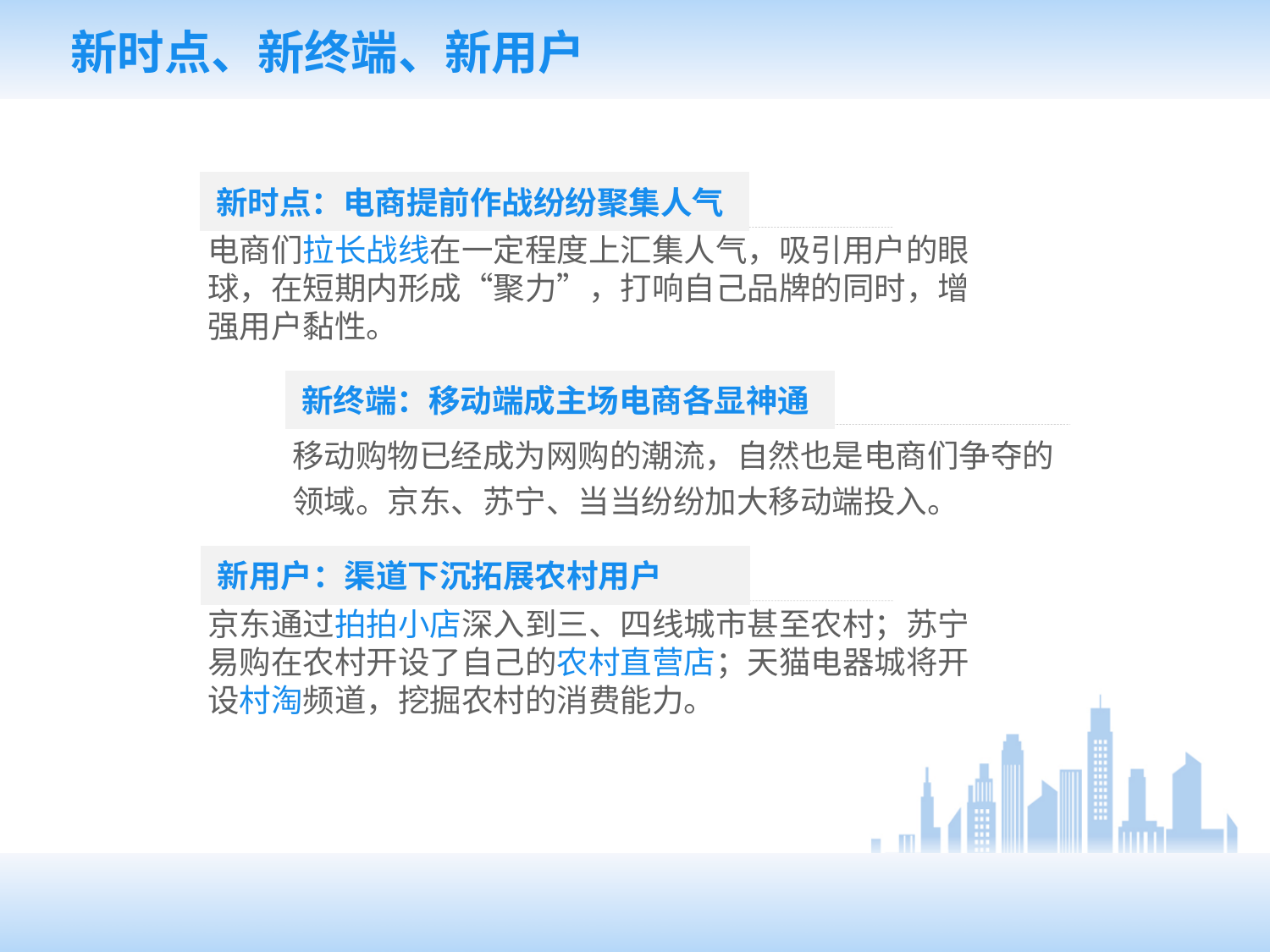

新时点、新终端、新用户
新时点：电商提前作战纷纷聚集人气
电商们拉长战线在一定程度上汇集人气，吸引用户的眼球，在短期内形成“聚力”，打响自己品牌的同时，增强用户黏性。
新终端：移动端成主场电商各显神通
移动购物已经成为网购的潮流，自然也是电商们争夺的领域。京东、苏宁、当当纷纷加大移动端投入。
新用户：渠道下沉拓展农村用户
京东通过拍拍小店深入到三、四线城市甚至农村；苏宁易购在农村开设了自己的农村直营店；天猫电器城将开设村淘频道，挖掘农村的消费能力。